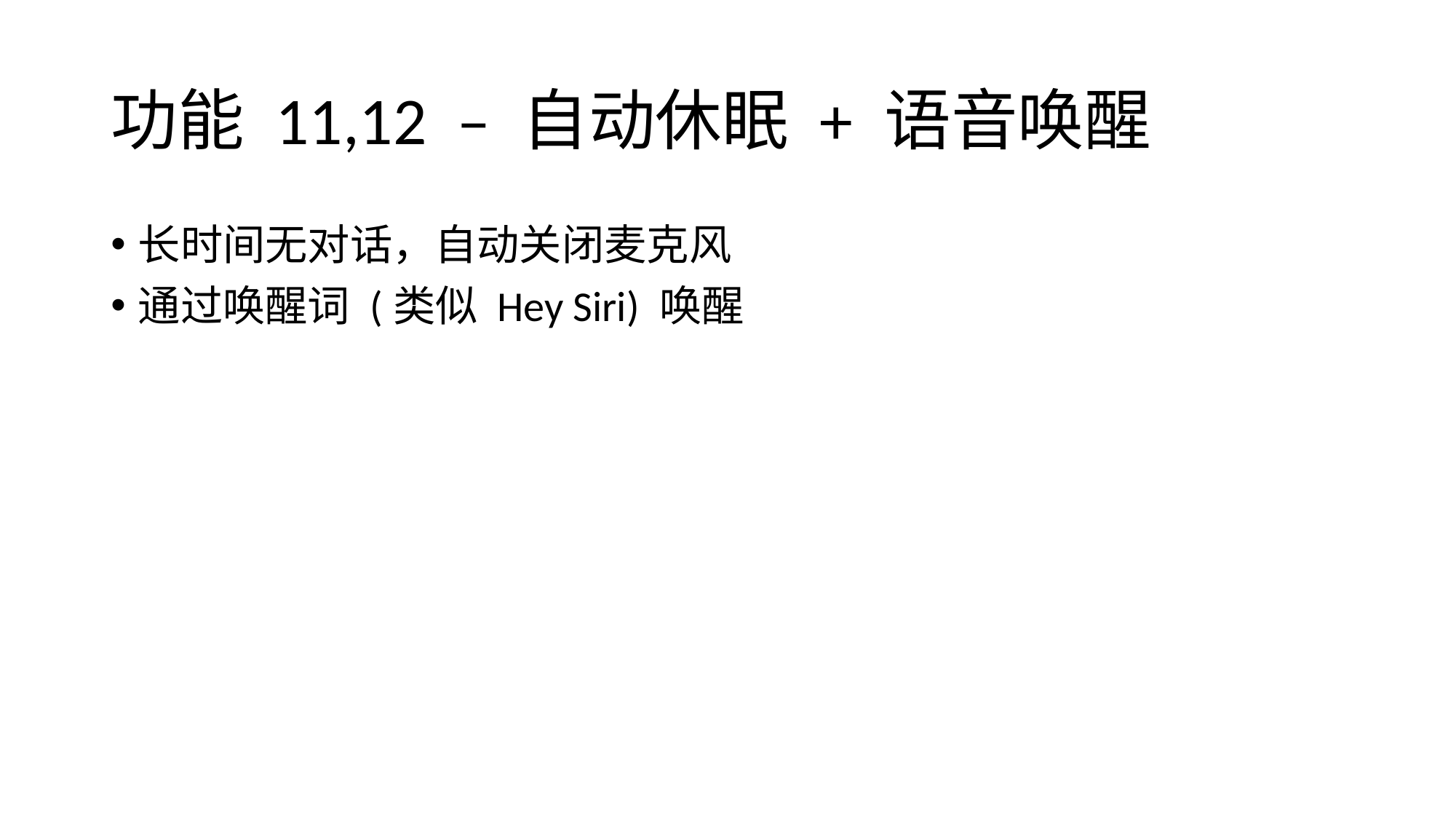

# 功能 11,12  – 自动休眠 + 语音唤醒
长时间无对话，自动关闭麦克风
通过唤醒词 (类似 Hey Siri) 唤醒